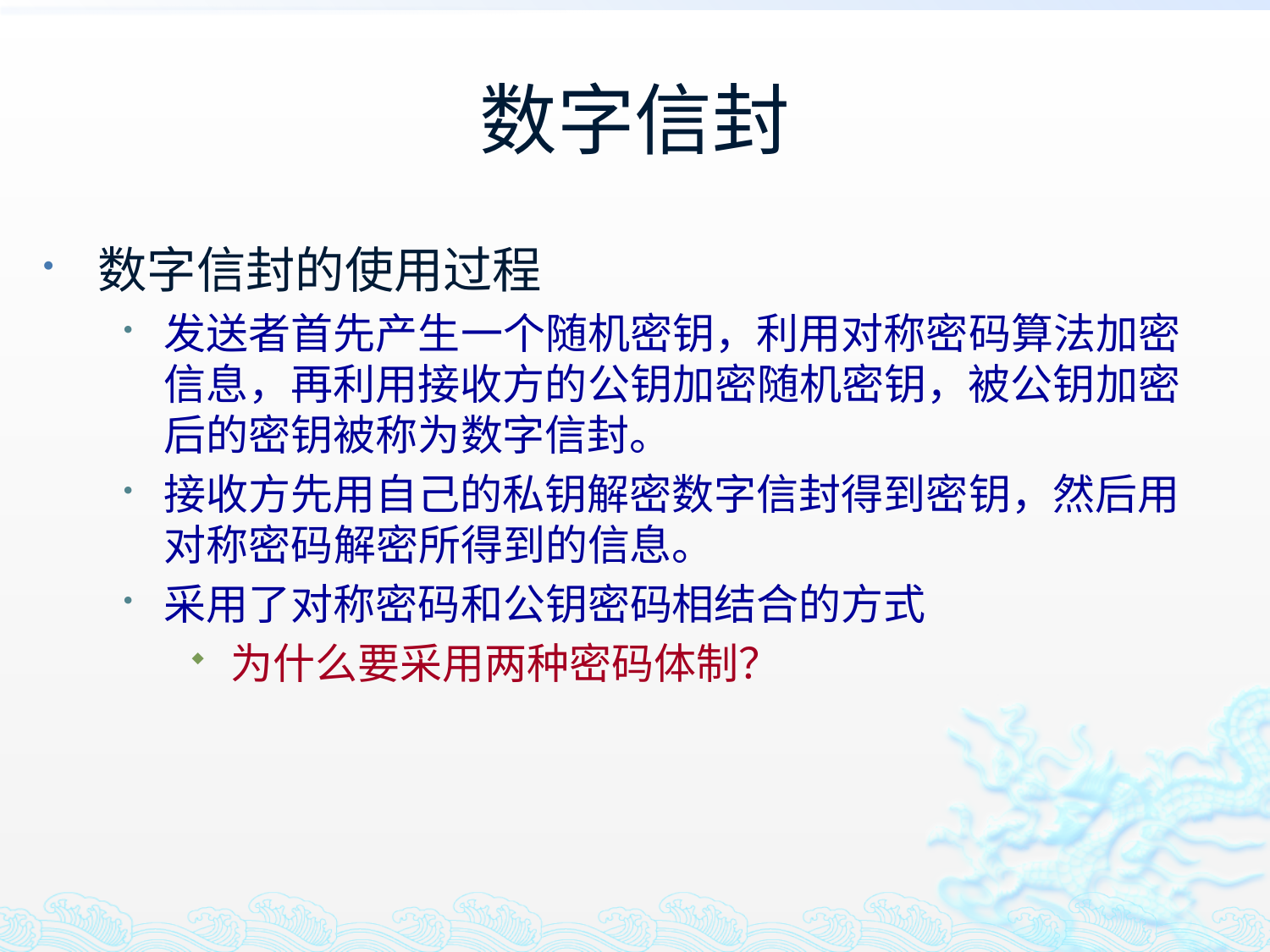

# 数字信封
数字信封的使用过程
发送者首先产生一个随机密钥，利用对称密码算法加密信息，再利用接收方的公钥加密随机密钥，被公钥加密后的密钥被称为数字信封。
接收方先用自己的私钥解密数字信封得到密钥，然后用对称密码解密所得到的信息。
采用了对称密码和公钥密码相结合的方式
为什么要采用两种密码体制？